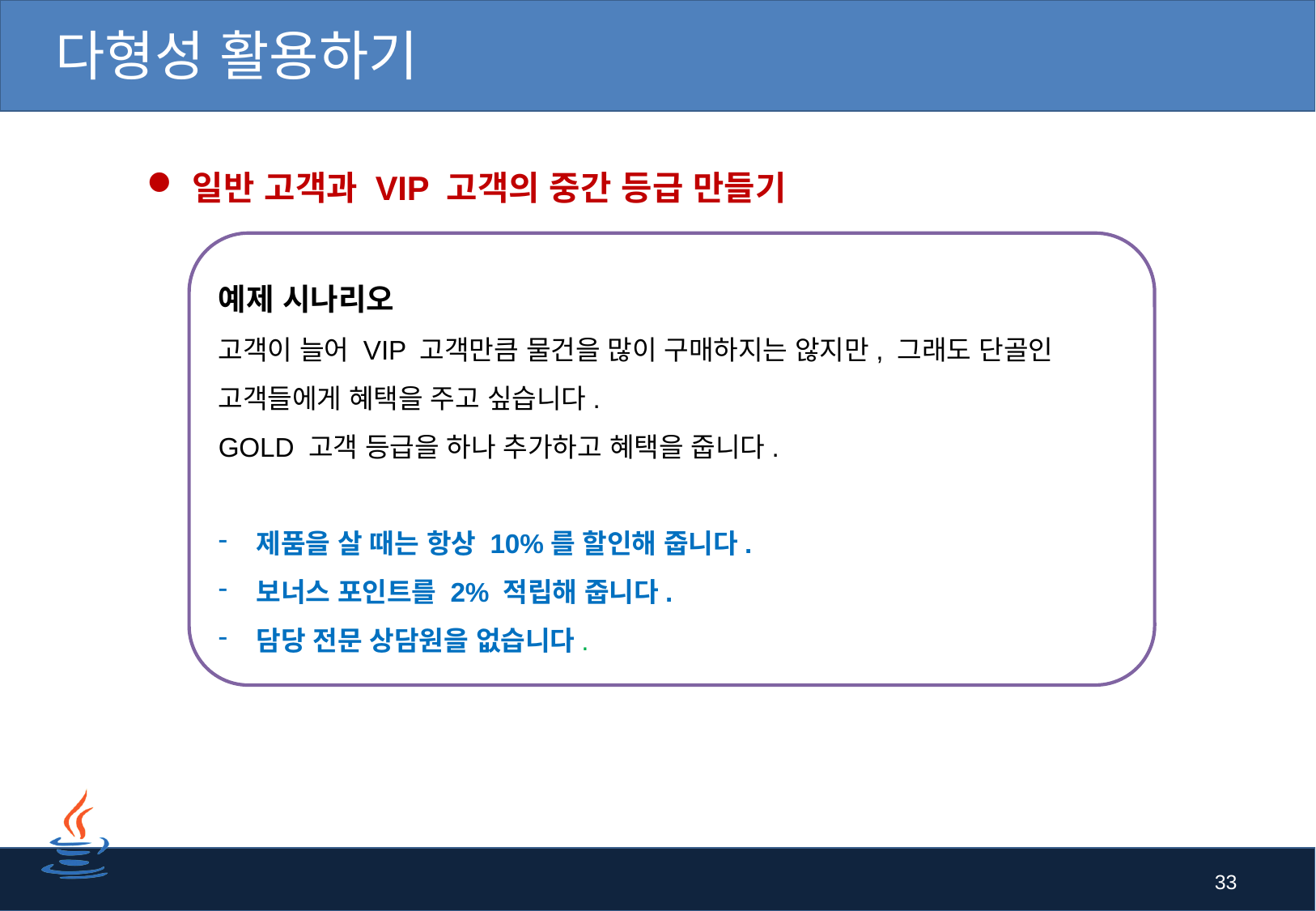

# 다형성 활용하기
일반 고객과 VIP 고객의 중간 등급 만들기
예제 시나리오
고객이 늘어 VIP 고객만큼 물건을 많이 구매하지는 않지만, 그래도 단골인  고객들에게 혜택을 주고 싶습니다.
GOLD 고객 등급을 하나 추가하고 혜택을 줍니다.

제품을 살 때는 항상 10%를 할인해 줍니다.
보너스 포인트를 2% 적립해 줍니다.
담당 전문 상담원을 없습니다.
33